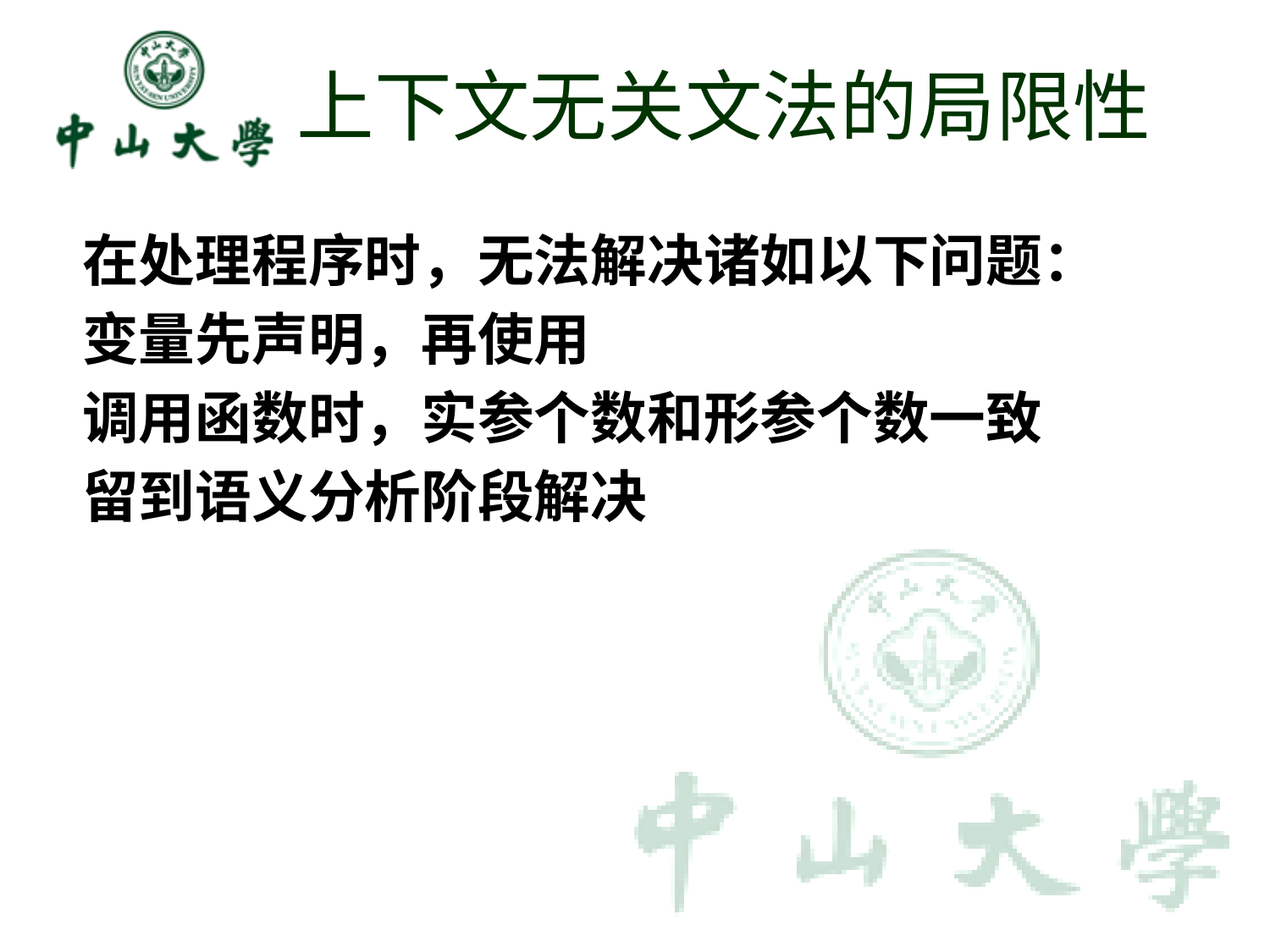

# 上下文无关文法的局限性
在处理程序时，无法解决诸如以下问题：
变量先声明，再使用
调用函数时，实参个数和形参个数一致
留到语义分析阶段解决